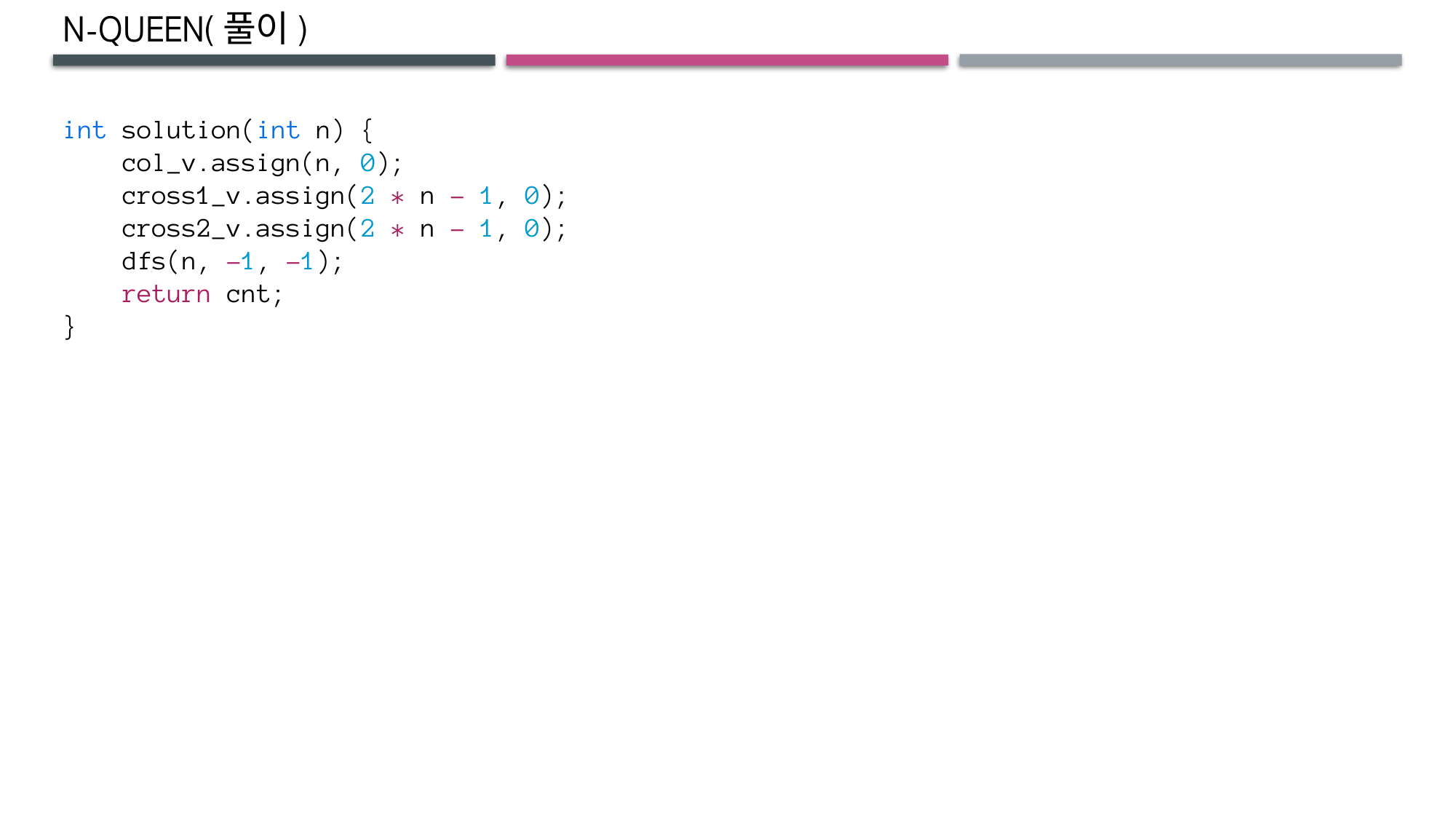

N-QUEEN(풀이)
int solution(int n) {
    col_v.assign(n, 0);
    cross1_v.assign(2 * n - 1, 0);
    cross2_v.assign(2 * n - 1, 0);
    dfs(n, -1, -1);
    return cnt;
}